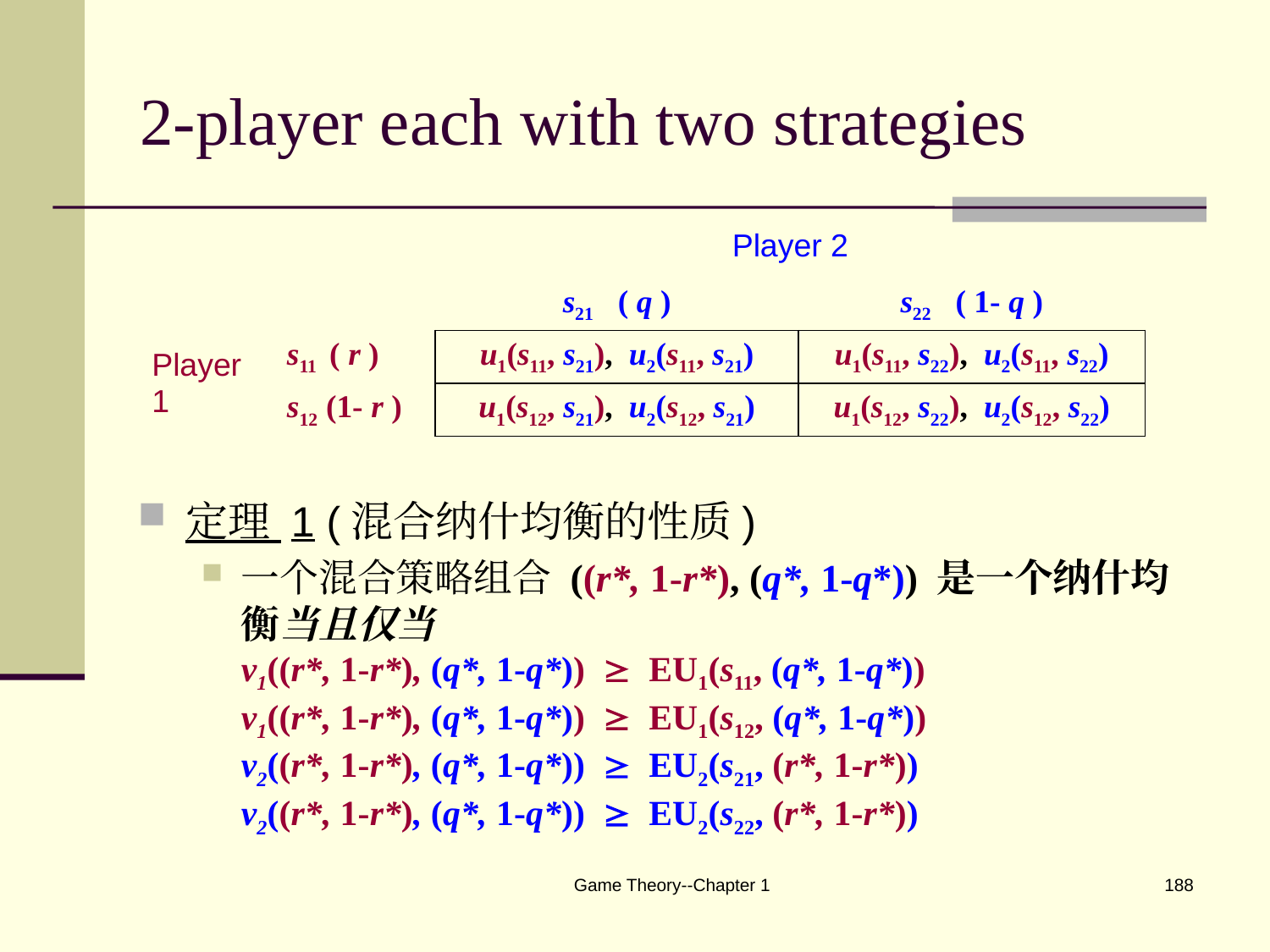

# 2-player each with two strategies
|  |  | Player 2 |  |
| --- | --- | --- | --- |
|  |  | s21 ( q ) | s22 ( 1- q ) |
| Player 1 | s11 ( r ) | u1(s11, s21), u2(s11, s21) | u1(s11, s22), u2(s11, s22) |
|  | s12 (1- r ) | u1(s12, s21), u2(s12, s21) | u1(s12, s22), u2(s12, s22) |
定理 1 (混合纳什均衡的性质)
一个混合策略组合 ((r*, 1-r*), (q*, 1-q*)) 是一个纳什均衡当且仅当
v1((r*, 1-r*), (q*, 1-q*))  ≥  EU1(s11, (q*, 1-q*))
v1((r*, 1-r*), (q*, 1-q*))  ≥  EU1(s12, (q*, 1-q*))
v2((r*, 1-r*), (q*, 1-q*))  ≥  EU2(s21, (r*, 1-r*))
v2((r*, 1-r*), (q*, 1-q*))  ≥  EU2(s22, (r*, 1-r*))
Game Theory--Chapter 1
188